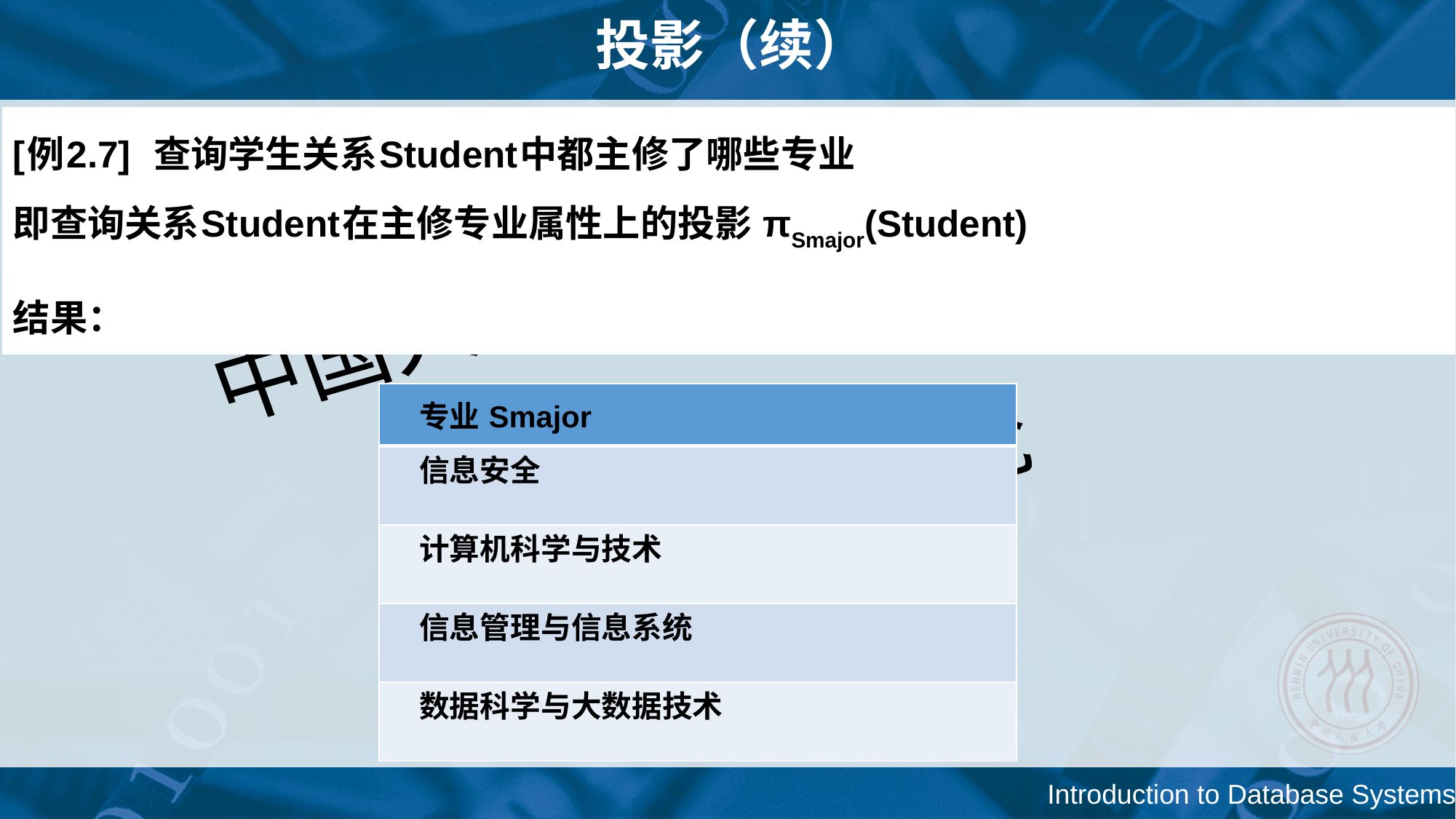

# 投影（续）
[例2.7]  查询学生关系Student中都主修了哪些专业
即查询关系Student在主修专业属性上的投影 πSmajor(Student)

结果：
| 专业Smajor |
| --- |
| 信息安全 |
| 计算机科学与技术 |
| 信息管理与信息系统 |
| 数据科学与大数据技术 |